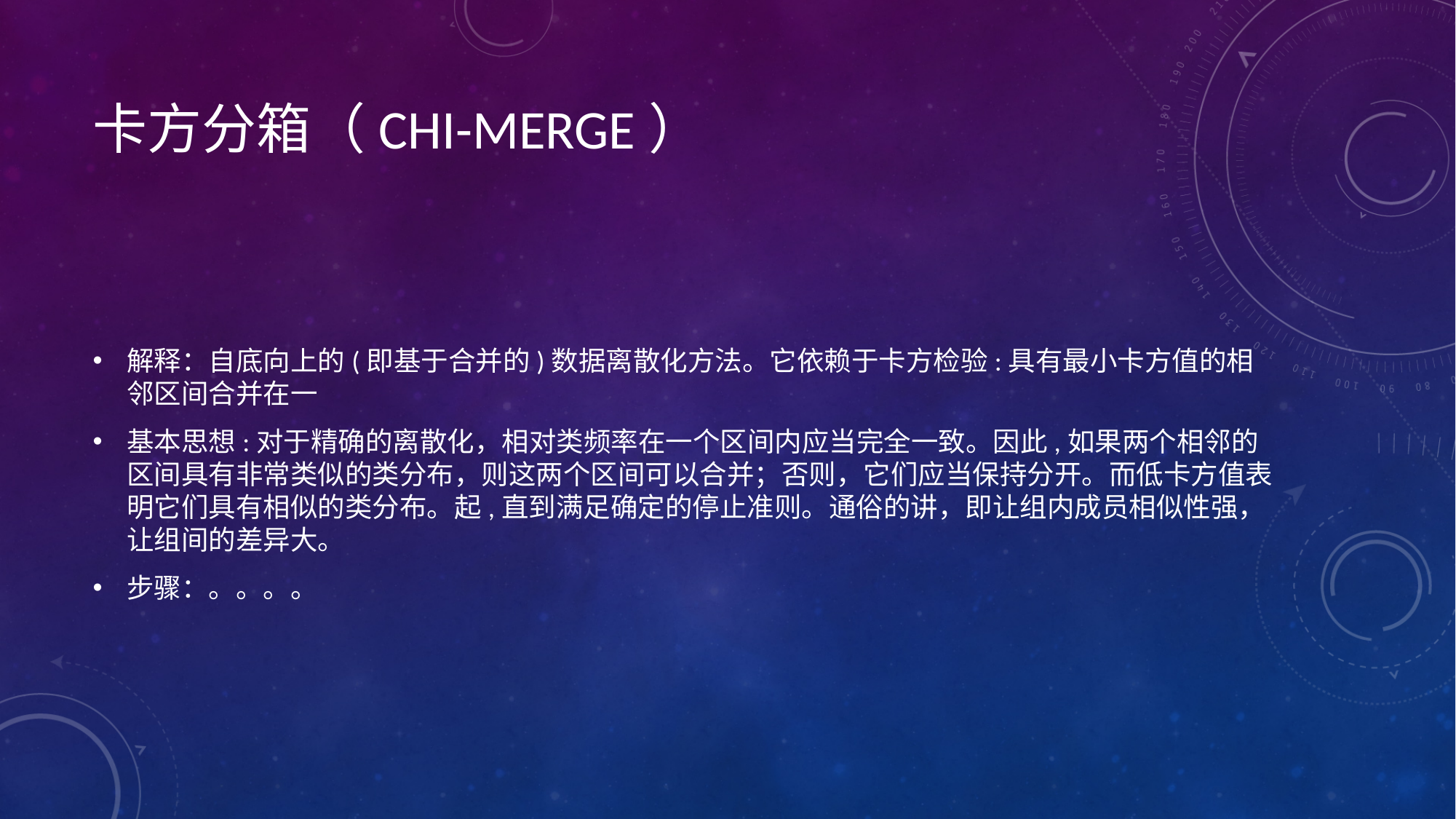

# 卡方分箱（Chi-Merge）
解释：自底向上的(即基于合并的)数据离散化方法。它依赖于卡方检验:具有最小卡方值的相邻区间合并在一
基本思想:对于精确的离散化，相对类频率在一个区间内应当完全一致。因此,如果两个相邻的区间具有非常类似的类分布，则这两个区间可以合并；否则，它们应当保持分开。而低卡方值表明它们具有相似的类分布。起,直到满足确定的停止准则。通俗的讲，即让组内成员相似性强，让组间的差异大。
步骤：。。。。